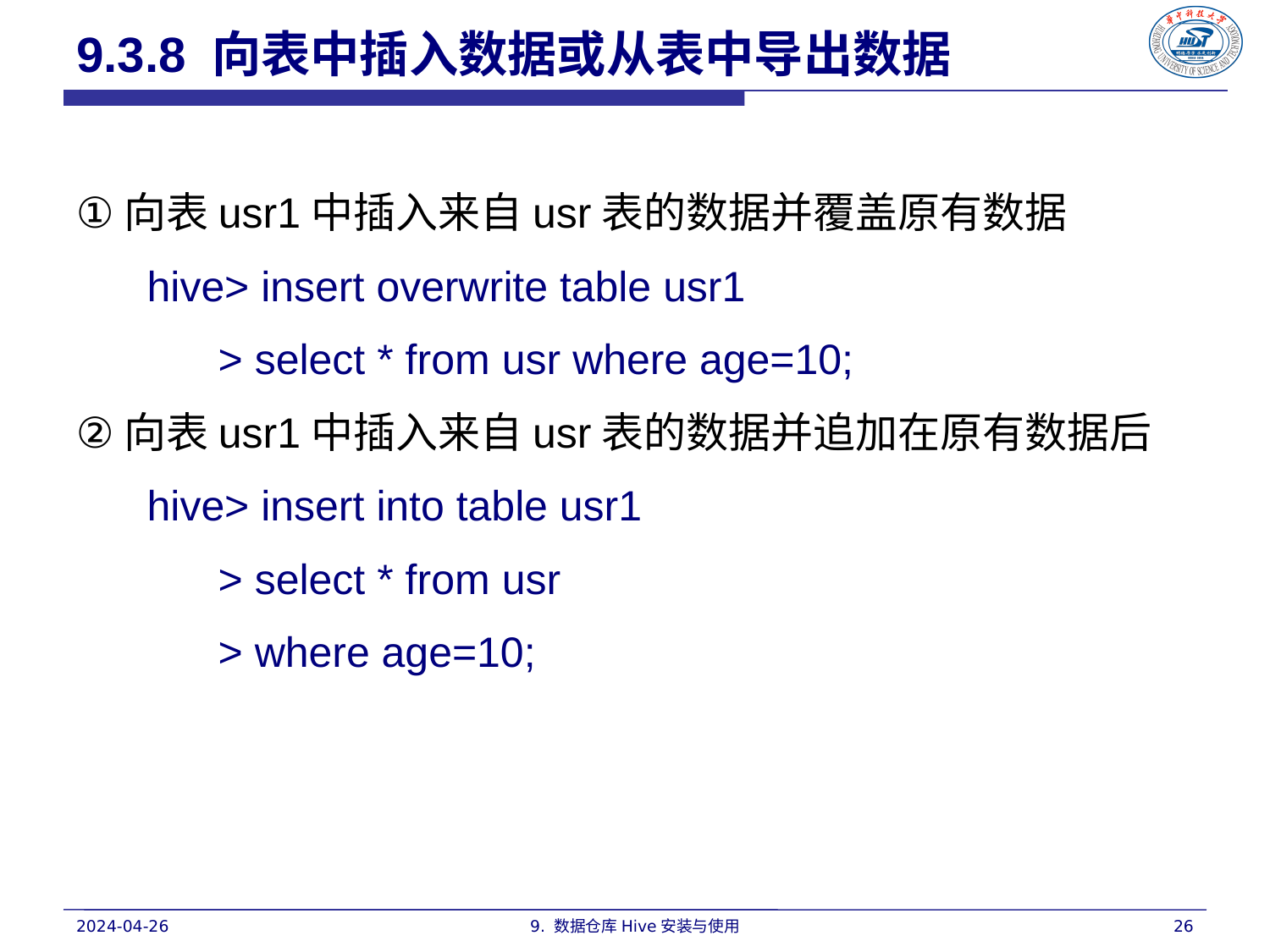

9.3.8 向表中插入数据或从表中导出数据
向表usr1中插入来自usr表的数据并覆盖原有数据
      hive> insert overwrite table usr1
            > select * from usr where age=10;
向表usr1中插入来自usr表的数据并追加在原有数据后
      hive> insert into table usr1
            > select * from usr
            > where age=10;
2024-04-26
9. 数据仓库Hive安装与使用
26